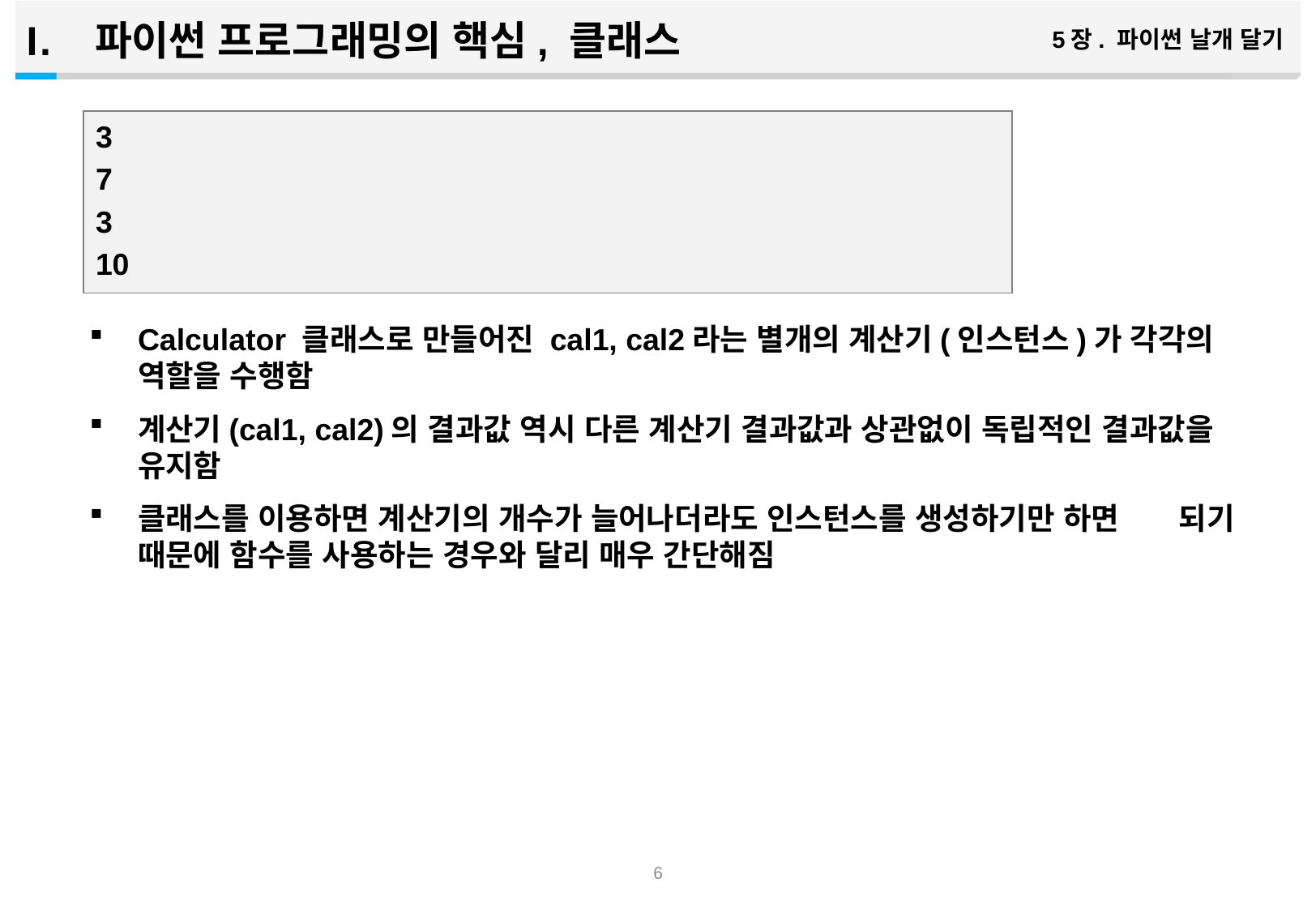

파이썬 프로그래밍의 핵심, 클래스
5장. 파이썬 날개 달기

Calculator 클래스로 만들어진 cal1, cal2라는 별개의 계산기(인스턴스)가 각각의   역할을 수행함
계산기(cal1, cal2)의 결과값 역시 다른 계산기 결과값과 상관없이 독립적인 결과값을 유지함
클래스를 이용하면 계산기의 개수가 늘어나더라도 인스턴스를 생성하기만 하면       되기 때문에 함수를 사용하는 경우와 달리 매우 간단해짐
3
7
3
10
6